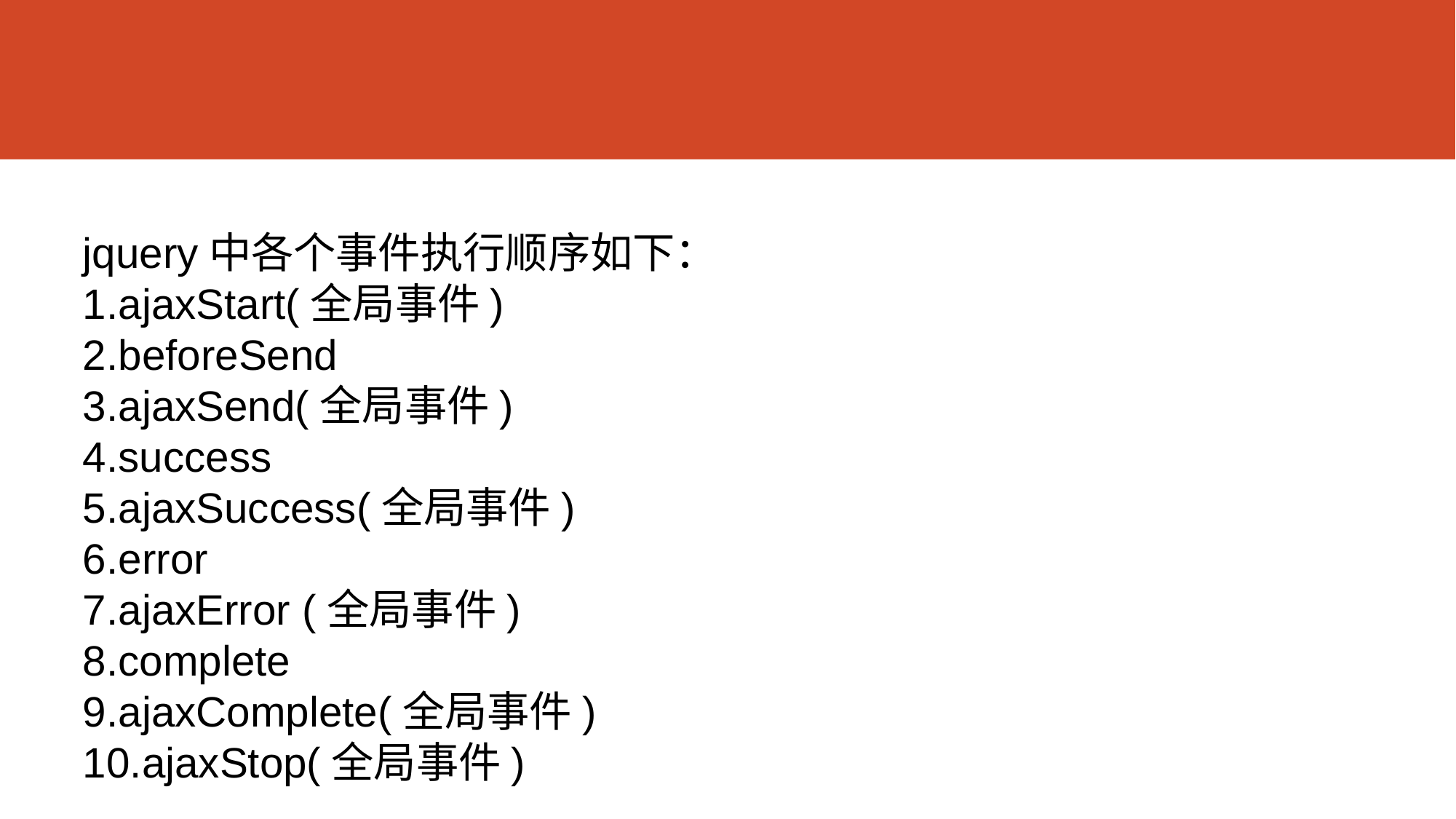

#
jquery中各个事件执行顺序如下：
1.ajaxStart(全局事件)
2.beforeSend
3.ajaxSend(全局事件)
4.success
5.ajaxSuccess(全局事件)
6.error
7.ajaxError (全局事件)
8.complete
9.ajaxComplete(全局事件)
10.ajaxStop(全局事件)